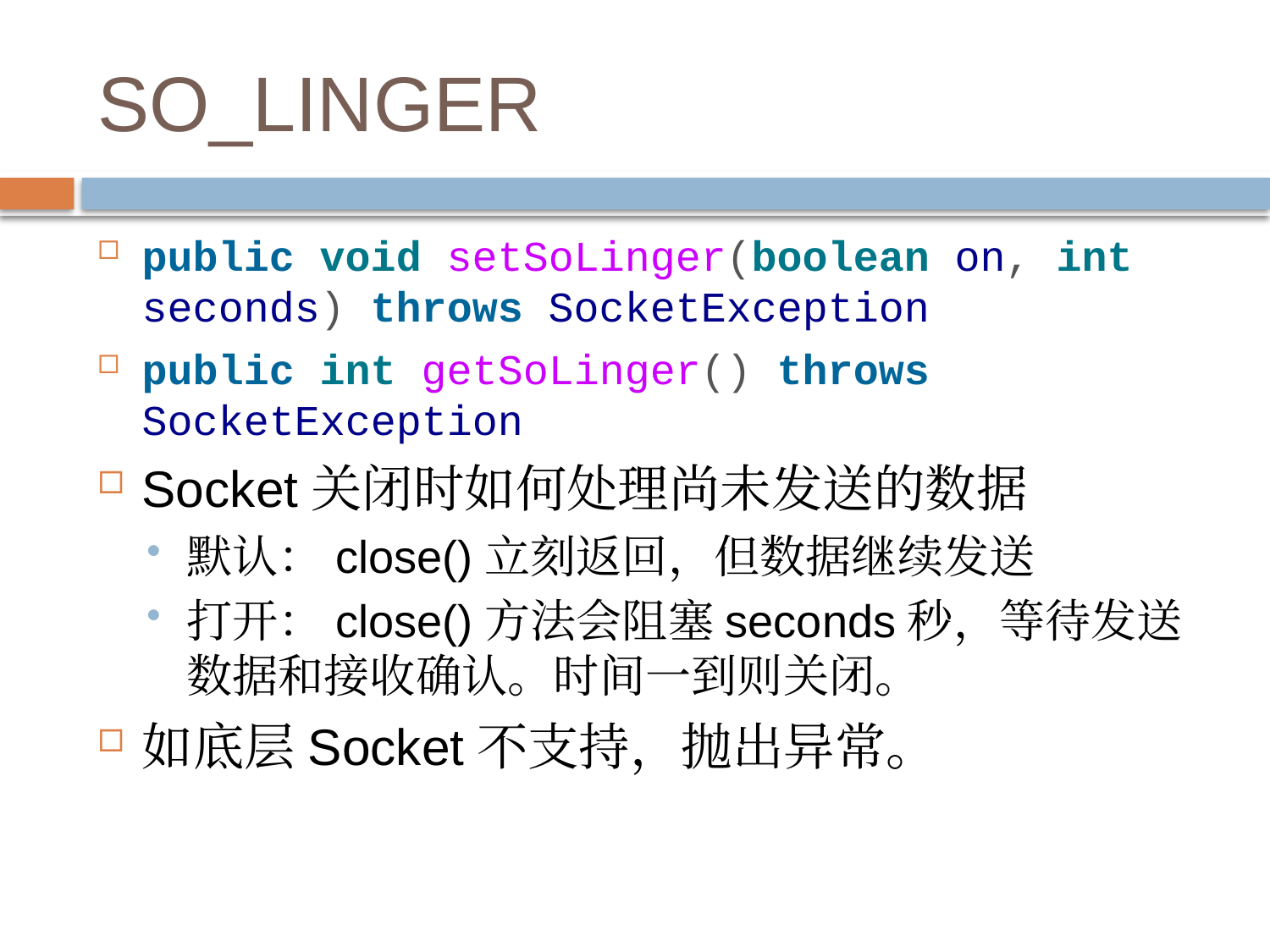

# SO_LINGER
public void setSoLinger(boolean on, int seconds) throws SocketException
public int getSoLinger() throws SocketException
Socket关闭时如何处理尚未发送的数据
默认：close()立刻返回，但数据继续发送
打开：close()方法会阻塞seconds秒，等待发送数据和接收确认。时间一到则关闭。
如底层Socket不支持，抛出异常。